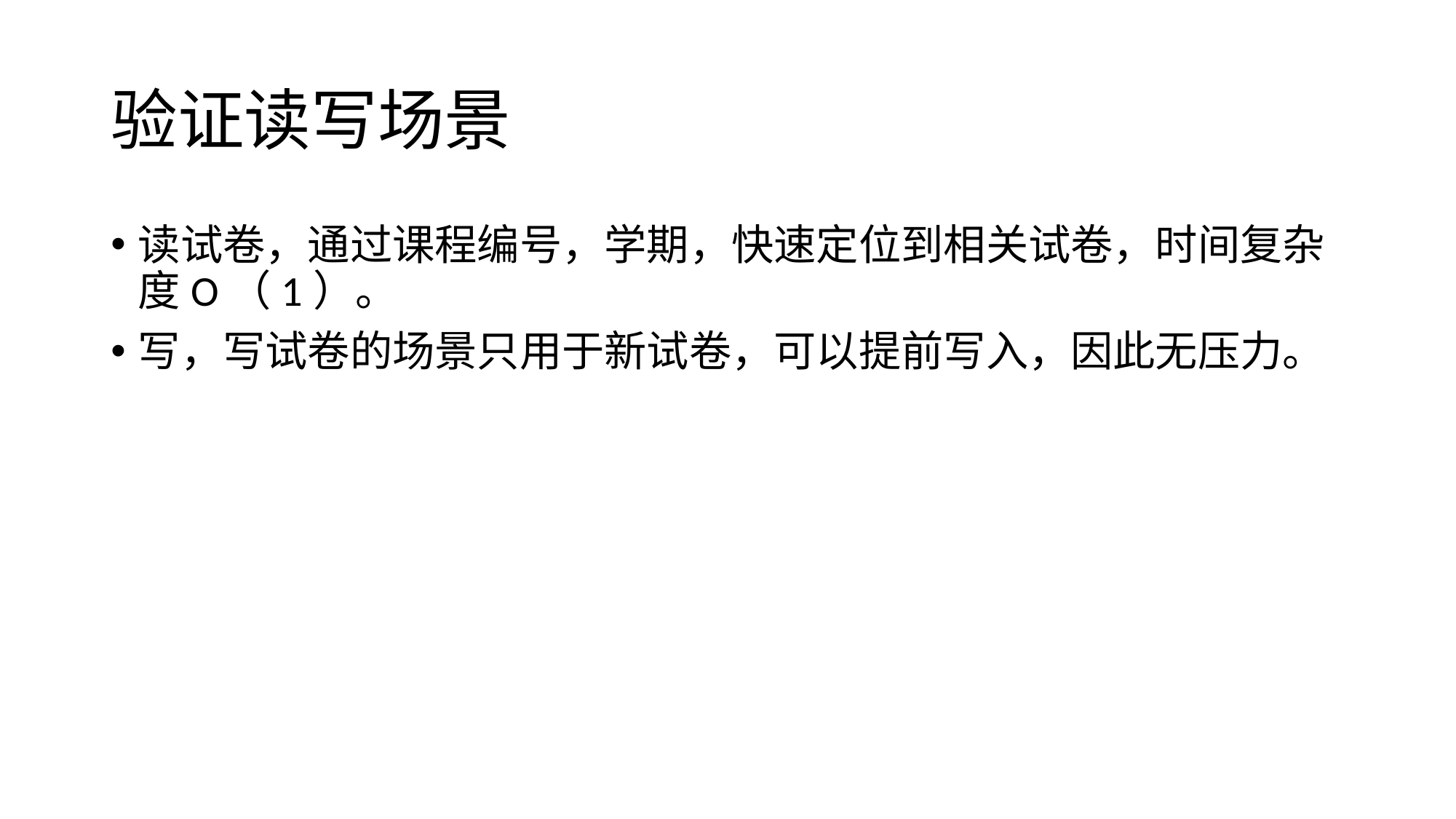

# 验证读写场景
读试卷，通过课程编号，学期，快速定位到相关试卷，时间复杂度O（1）。
写，写试卷的场景只用于新试卷，可以提前写入，因此无压力。